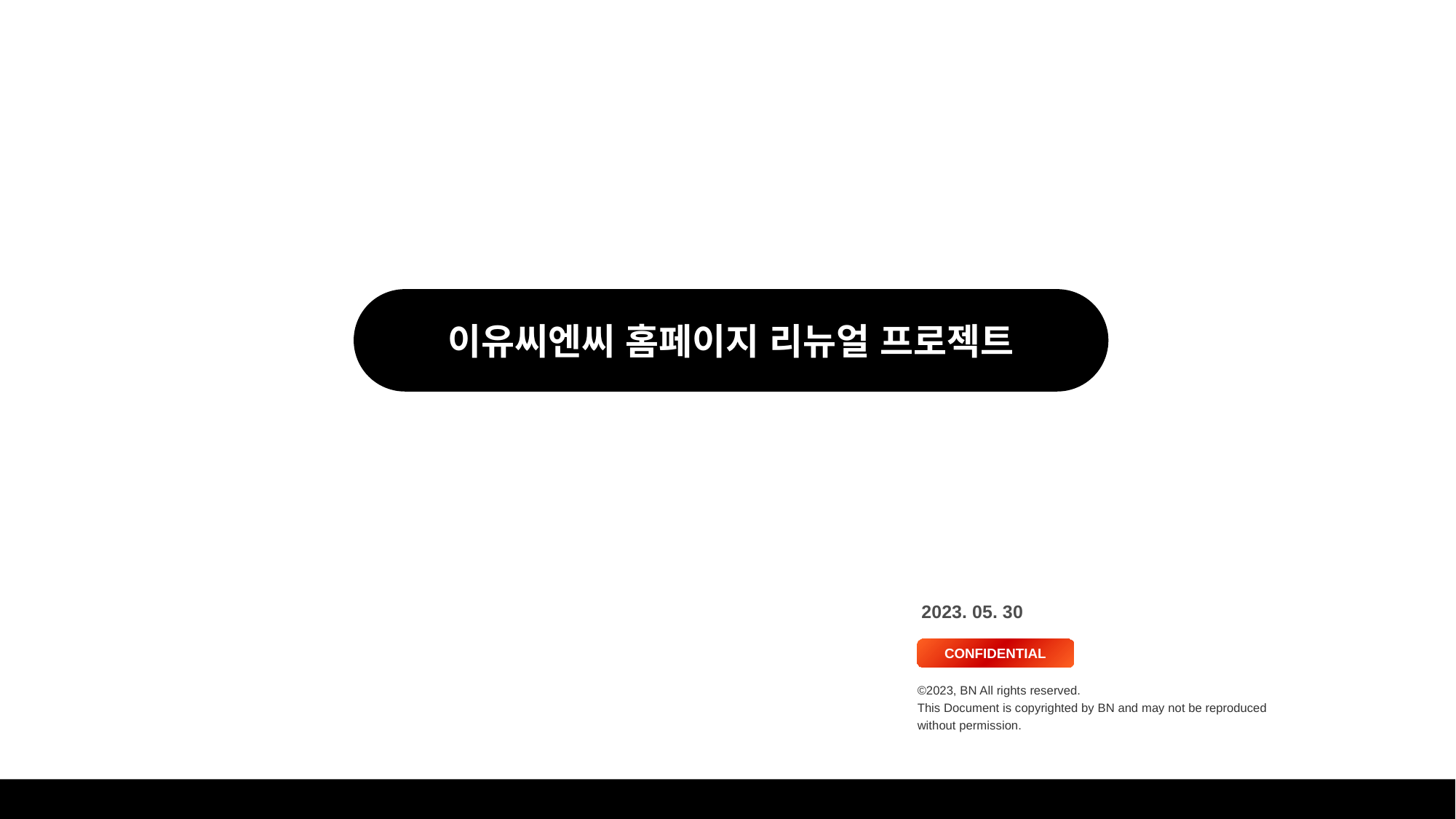

이유씨엔씨 홈페이지 리뉴얼 프로젝트
2023. 05. 30
CONFIDENTIAL
©2023, BN All rights reserved.
This Document is copyrighted by BN and may not be reproduced without permission.